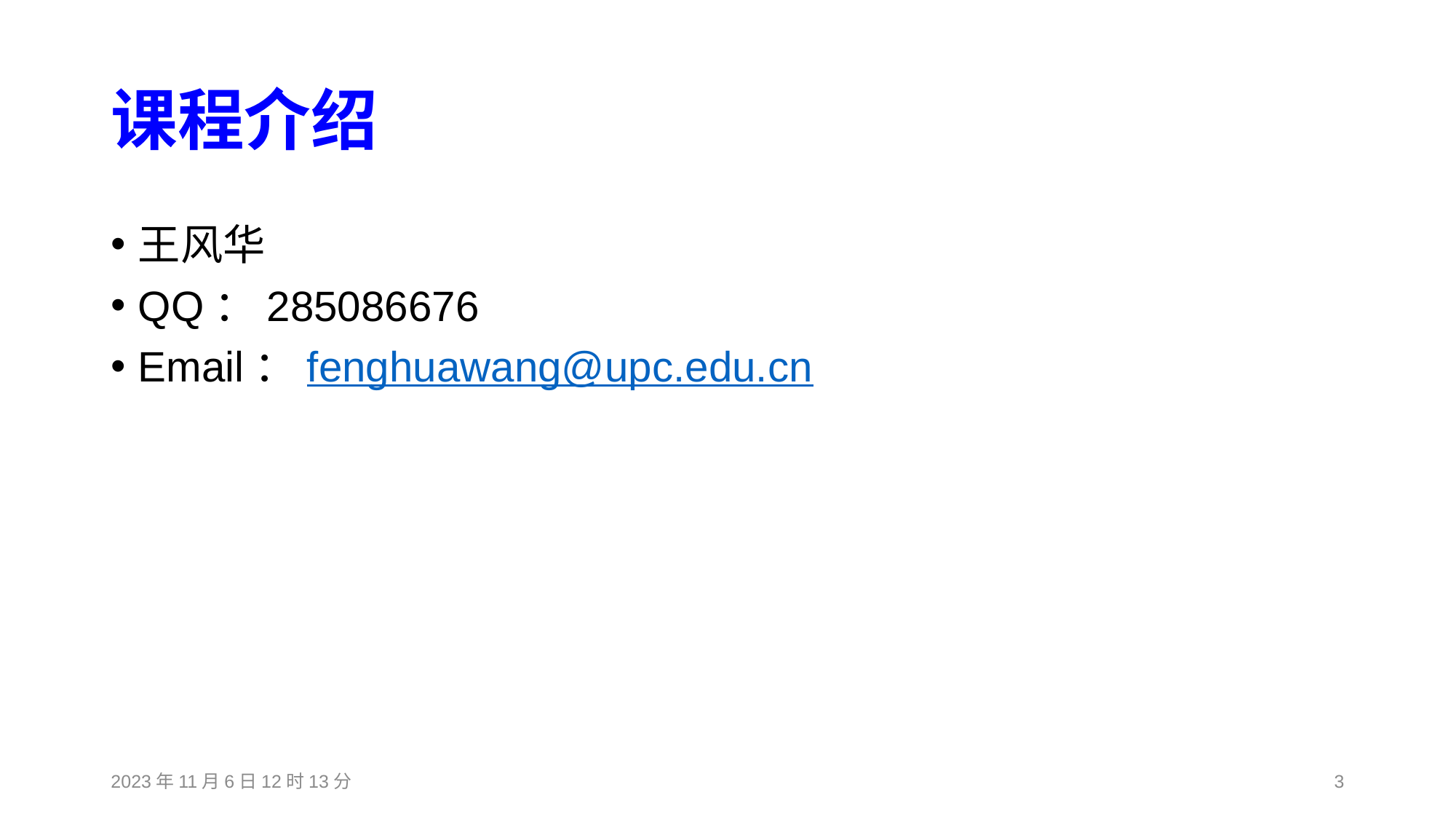

# 课程介绍
王风华
QQ：285086676
Email：fenghuawang@upc.edu.cn

2023年11月6日12时13分
3